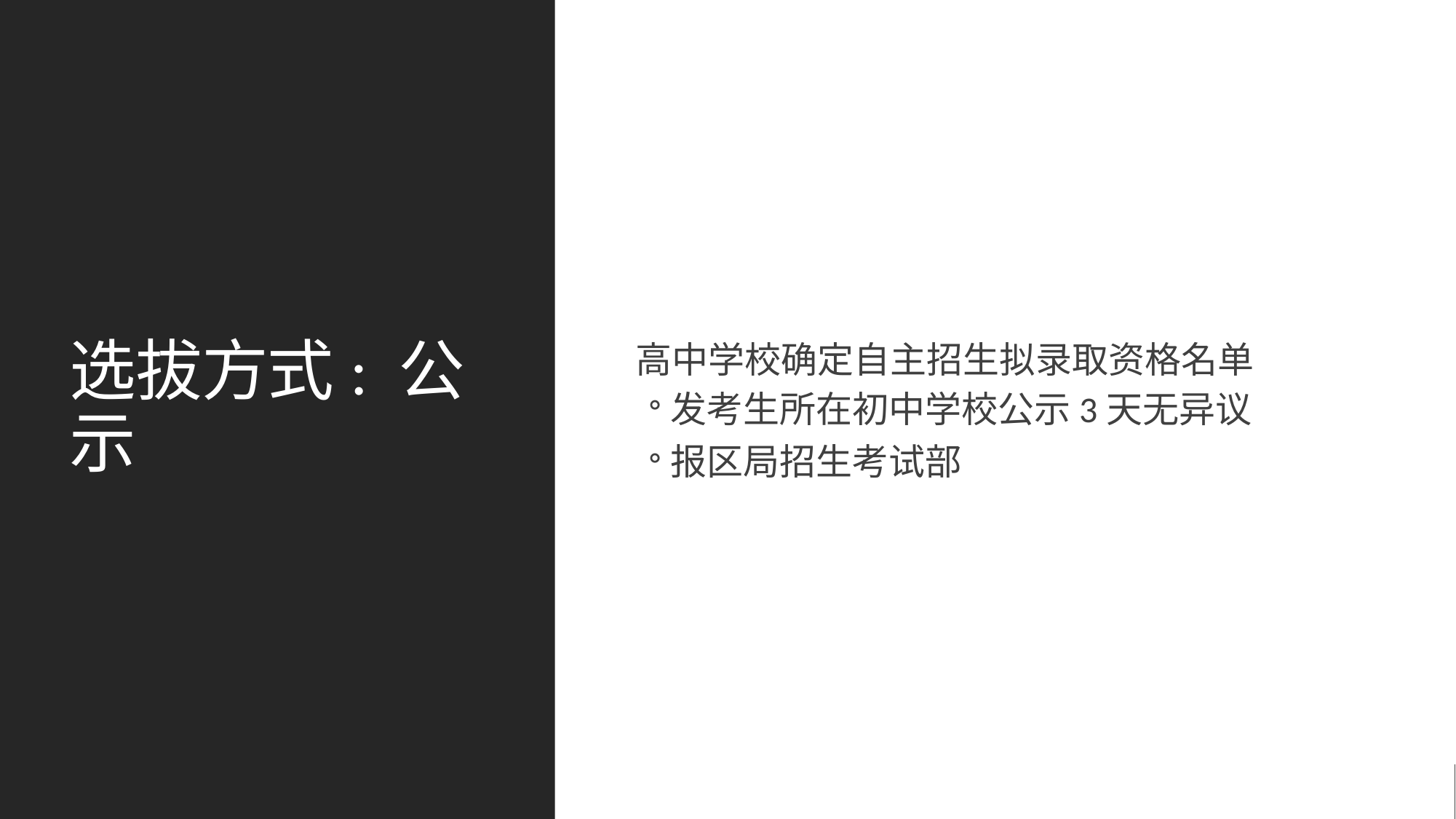

# 选拔方式: 公示
高中学校确定自主招生拟录取资格名单
发考生所在初中学校公示3天无异议
报区局招生考试部